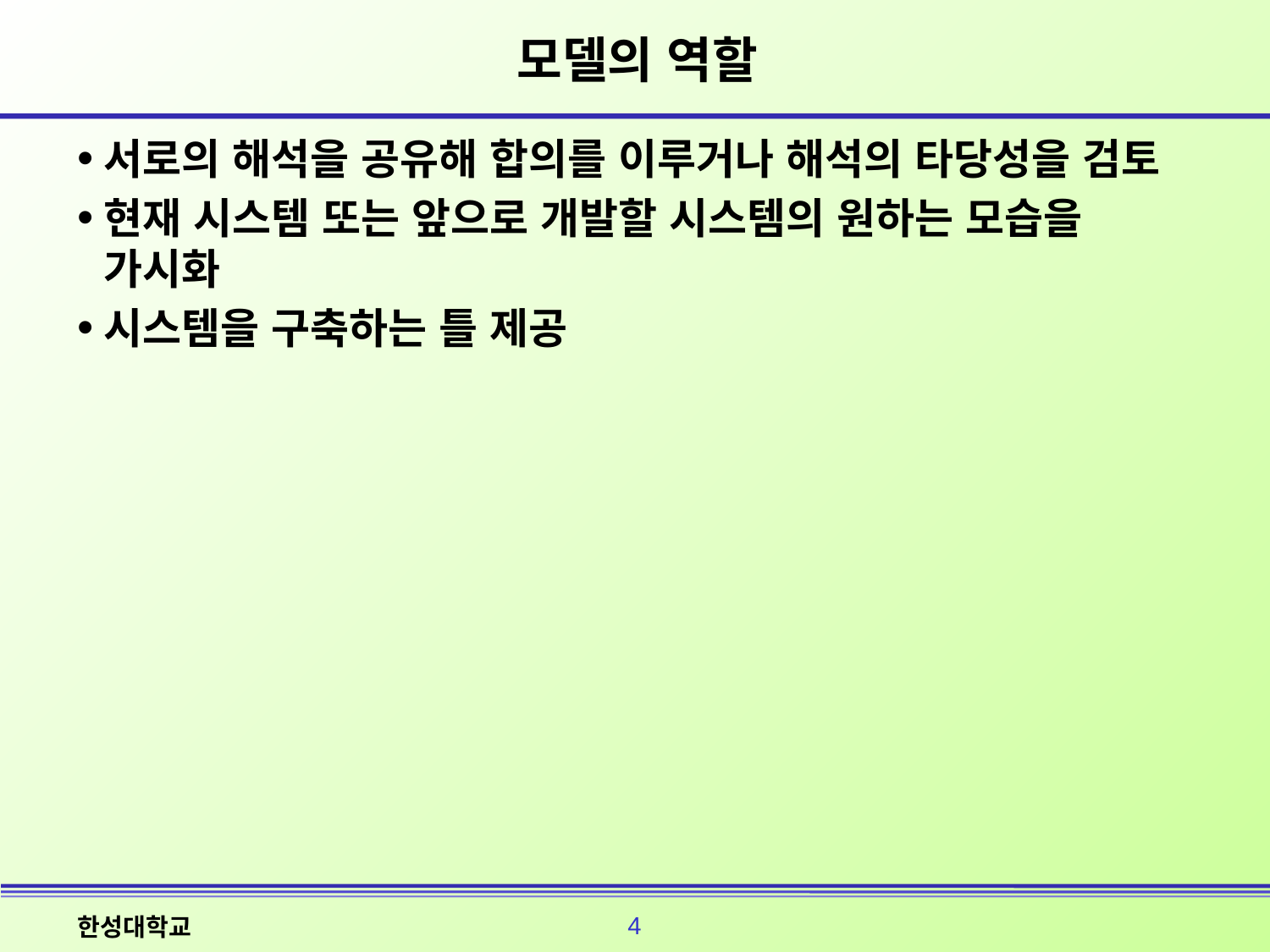

# 모델의 역할
서로의 해석을 공유해 합의를 이루거나 해석의 타당성을 검토
현재 시스템 또는 앞으로 개발할 시스템의 원하는 모습을 가시화
시스템을 구축하는 틀 제공